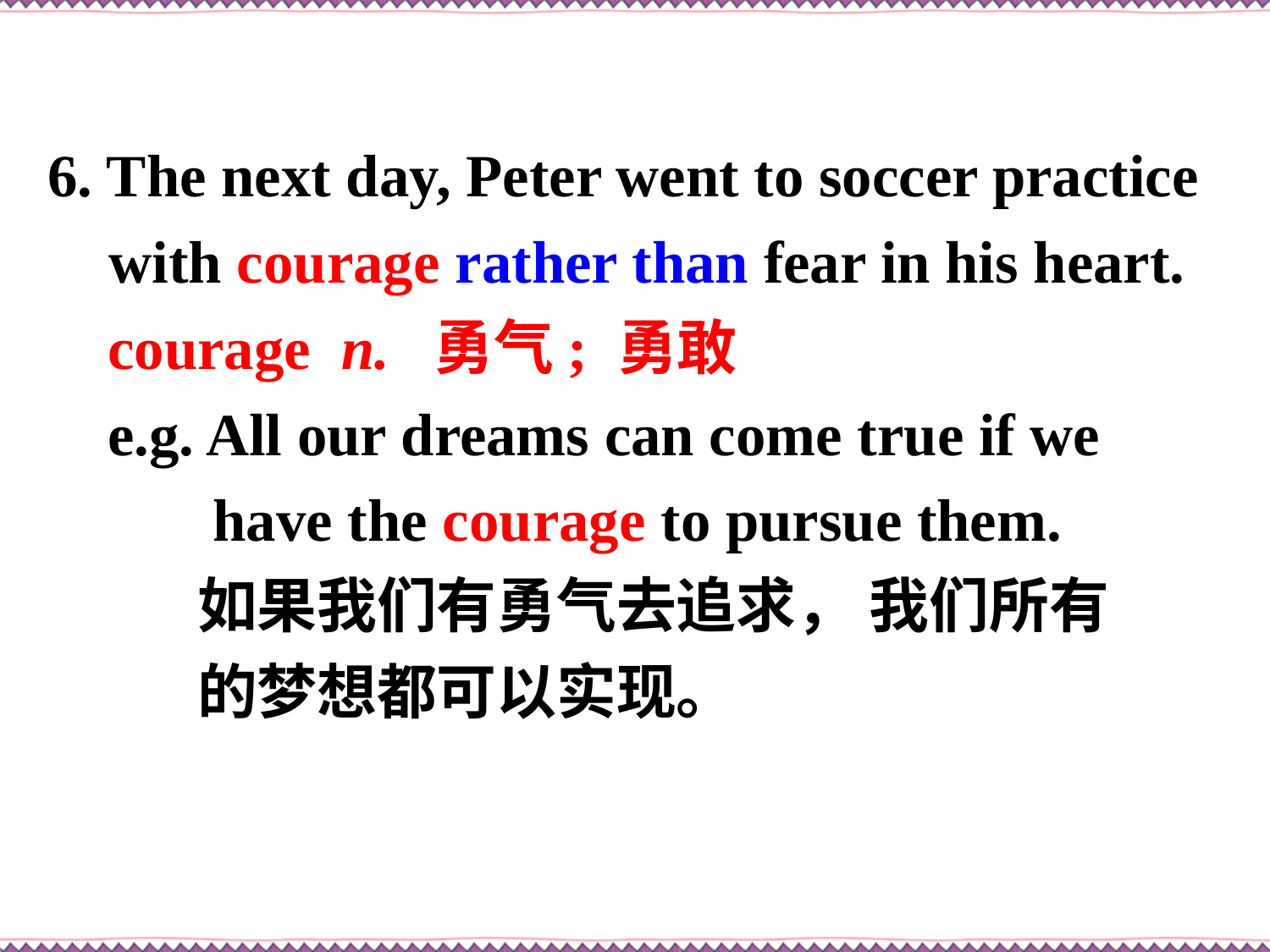

6. The next day, Peter went to soccer practice with courage rather than fear in his heart.
    courage  n.  勇气; 勇敢
    e.g. All our dreams can come true if we
           have the courage to pursue them.
          如果我们有勇气去追求， 我们所有
          的梦想都可以实现。